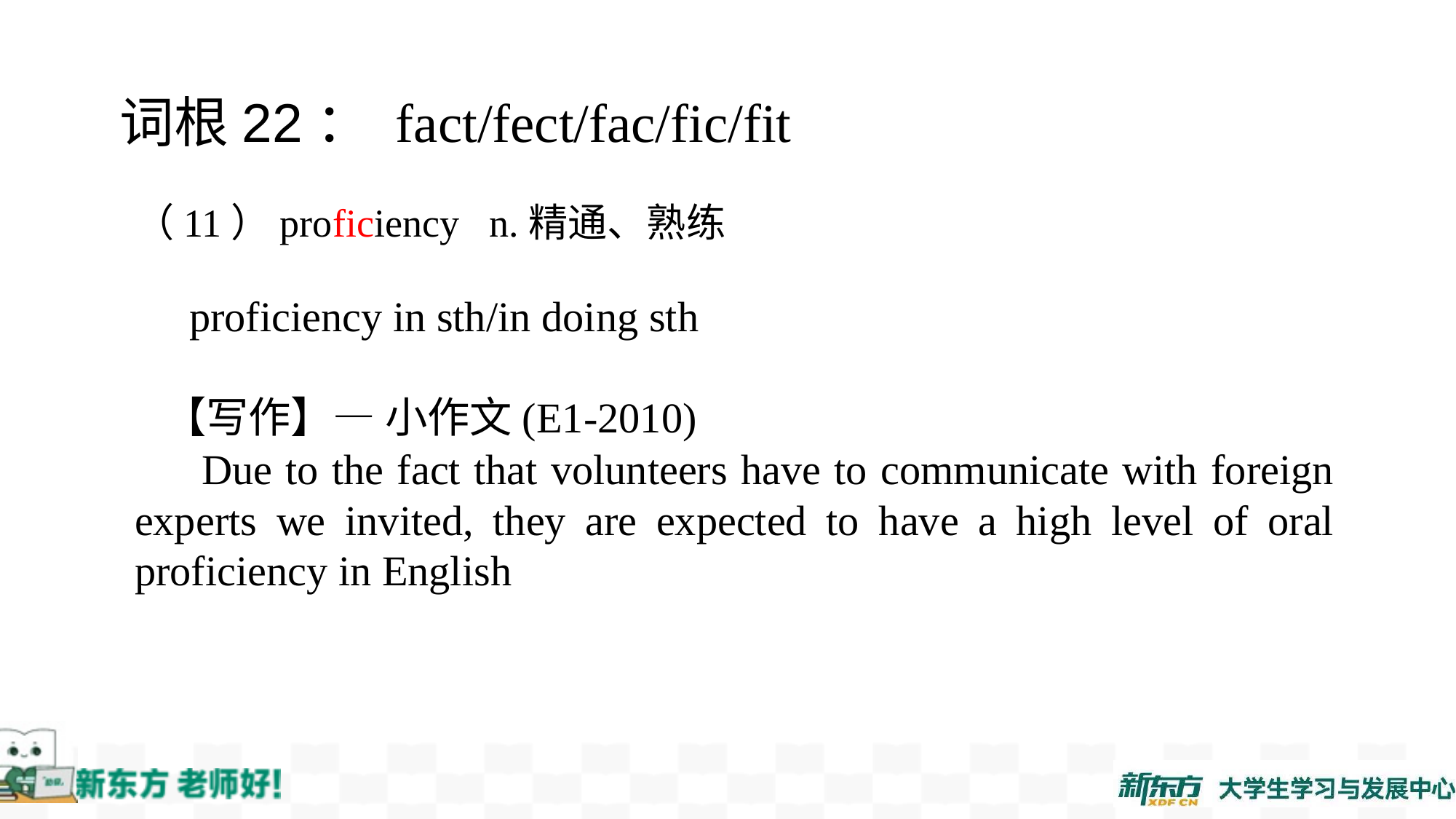

词根22： fact/fect/fac/fic/fit
（11）proficiency   n.精通、熟练

      proficiency in sth/in doing sth

  【写作】— 小作文(E1-2010)
     Due to the fact that volunteers have to communicate with foreign experts we invited, they are expected to have a high level of oral proficiency in English